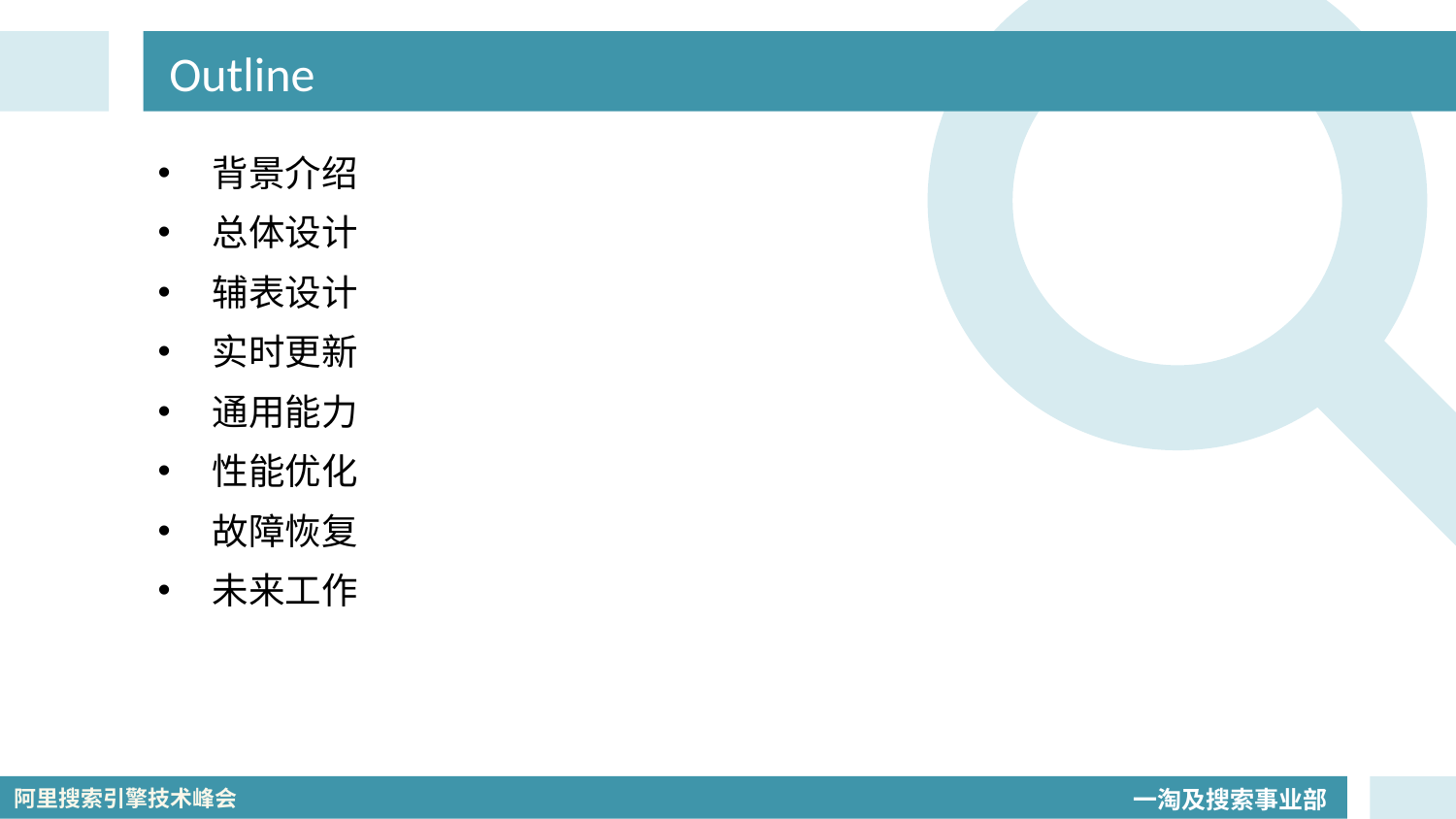

# Outline
背景介绍
总体设计
辅表设计
实时更新
通用能力
性能优化
故障恢复
未来工作